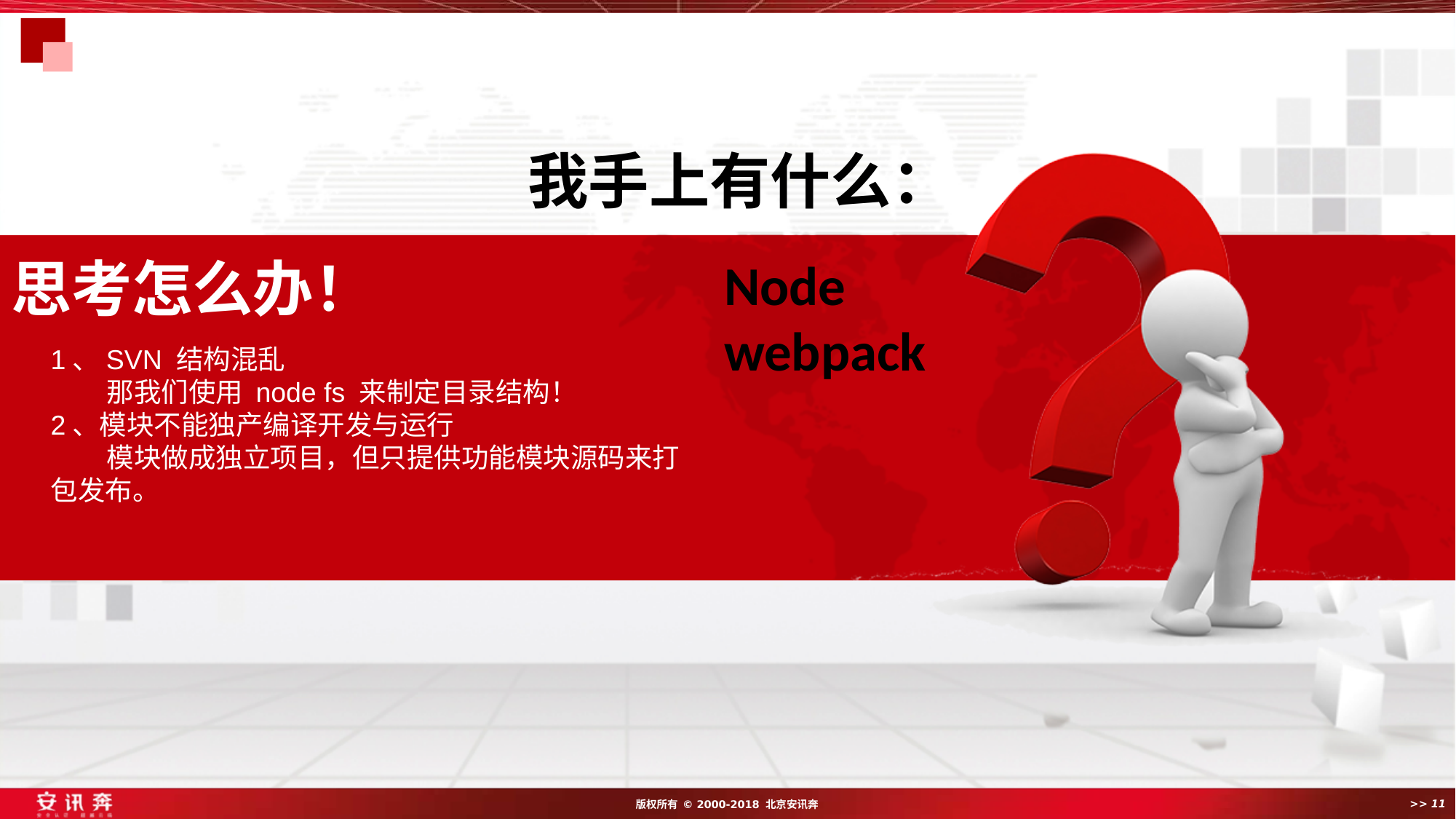

我手上有什么：
思考怎么办！

Node
webpack
1、SVN 结构混乱
        那我们使用 node fs 来制定目录结构！
2、模块不能独产编译开发与运行
        模块做成独立项目，但只提供功能模块源码来打包发布。